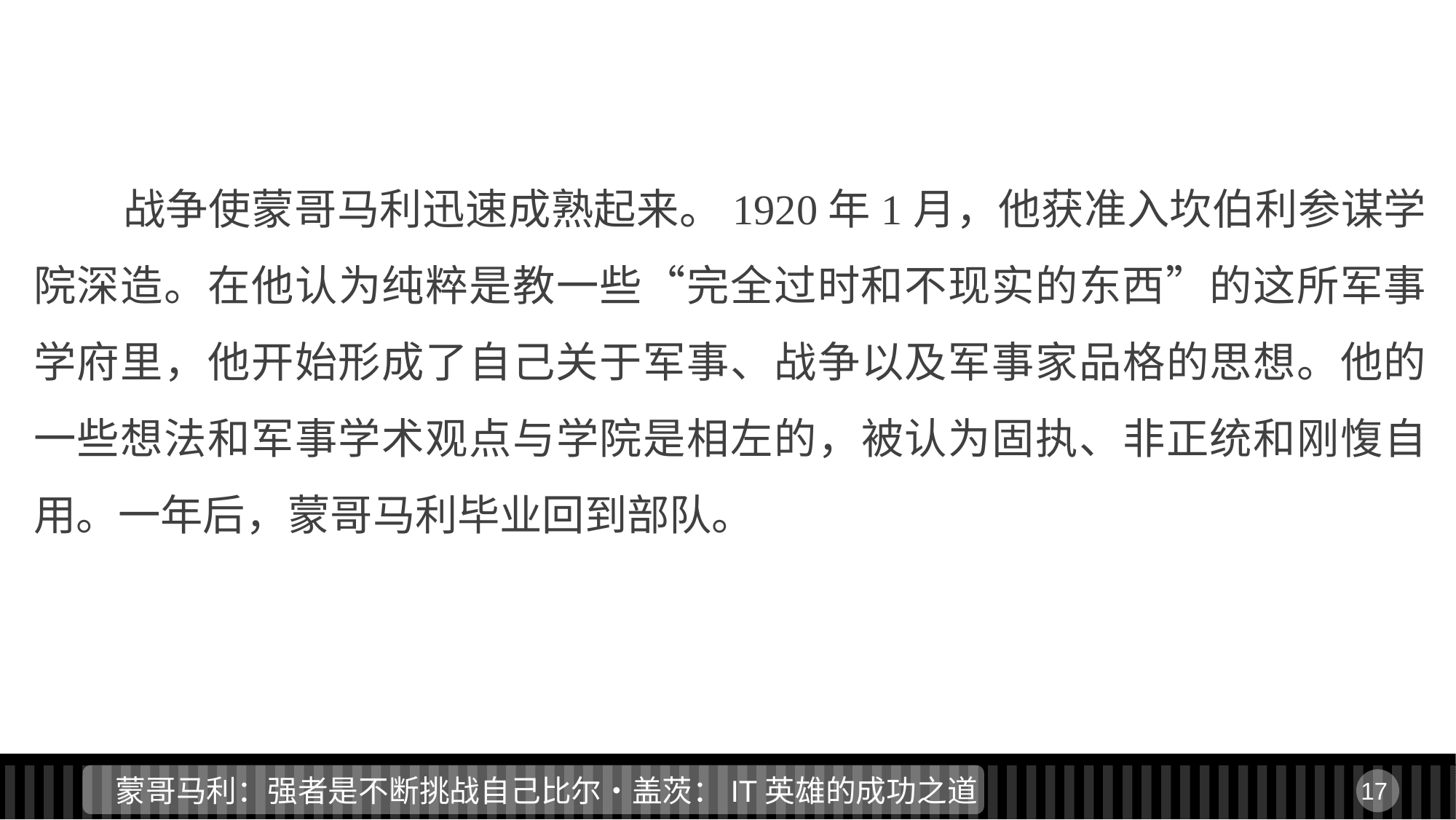

战争使蒙哥马利迅速成熟起来。1920年1月，他获准入坎伯利参谋学院深造。在他认为纯粹是教一些“完全过时和不现实的东西”的这所军事学府里，他开始形成了自己关于军事、战争以及军事家品格的思想。他的一些想法和军事学术观点与学院是相左的，被认为固执、非正统和刚愎自用。一年后，蒙哥马利毕业回到部队。